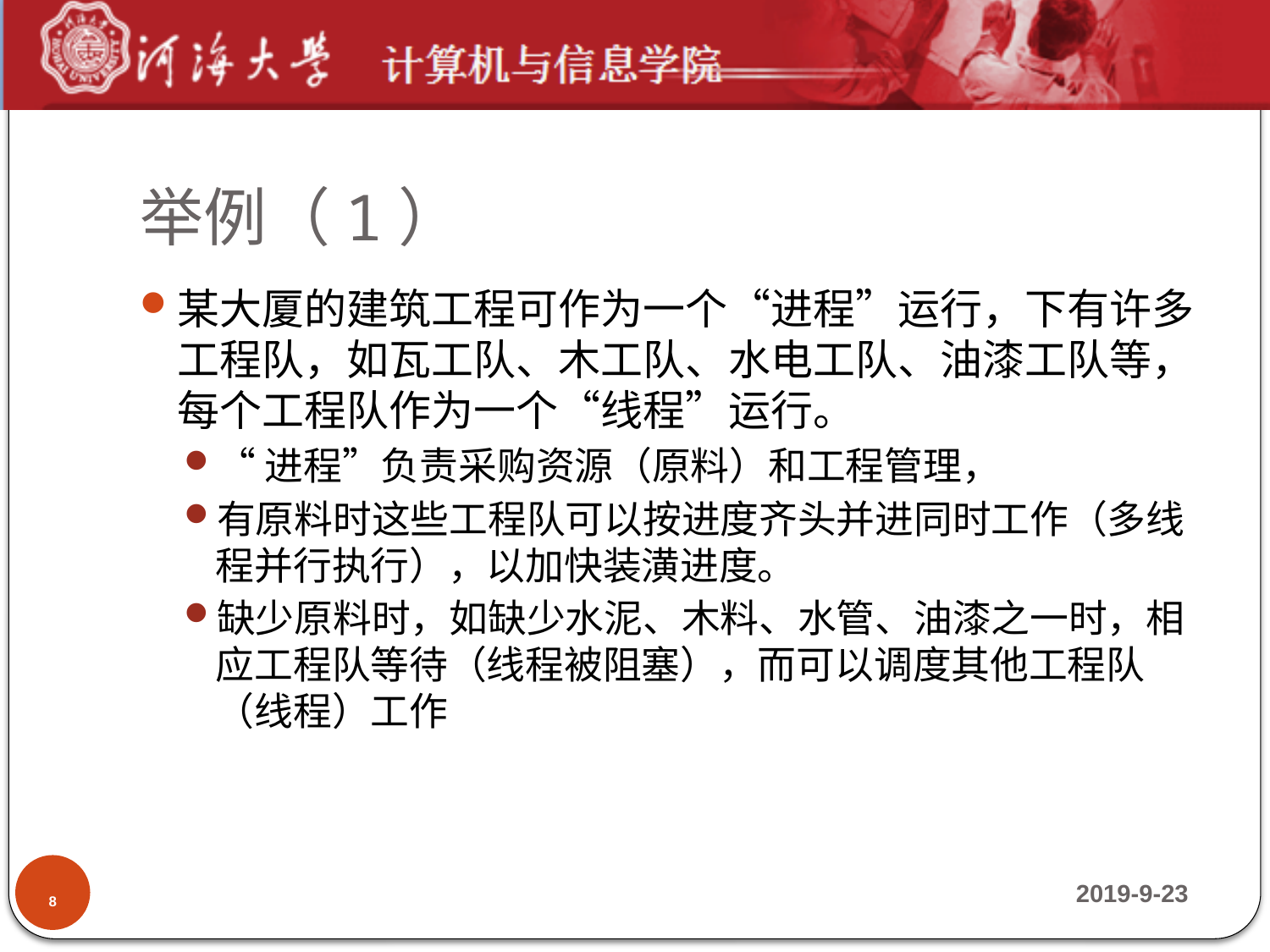

# 举例（1）
某大厦的建筑工程可作为一个“进程”运行，下有许多工程队，如瓦工队、木工队、水电工队、油漆工队等，每个工程队作为一个“线程”运行。
“进程”负责采购资源（原料）和工程管理，
有原料时这些工程队可以按进度齐头并进同时工作（多线程并行执行），以加快装潢进度。
缺少原料时，如缺少水泥、木料、水管、油漆之一时，相应工程队等待（线程被阻塞），而可以调度其他工程队（线程）工作
8
2019-9-23